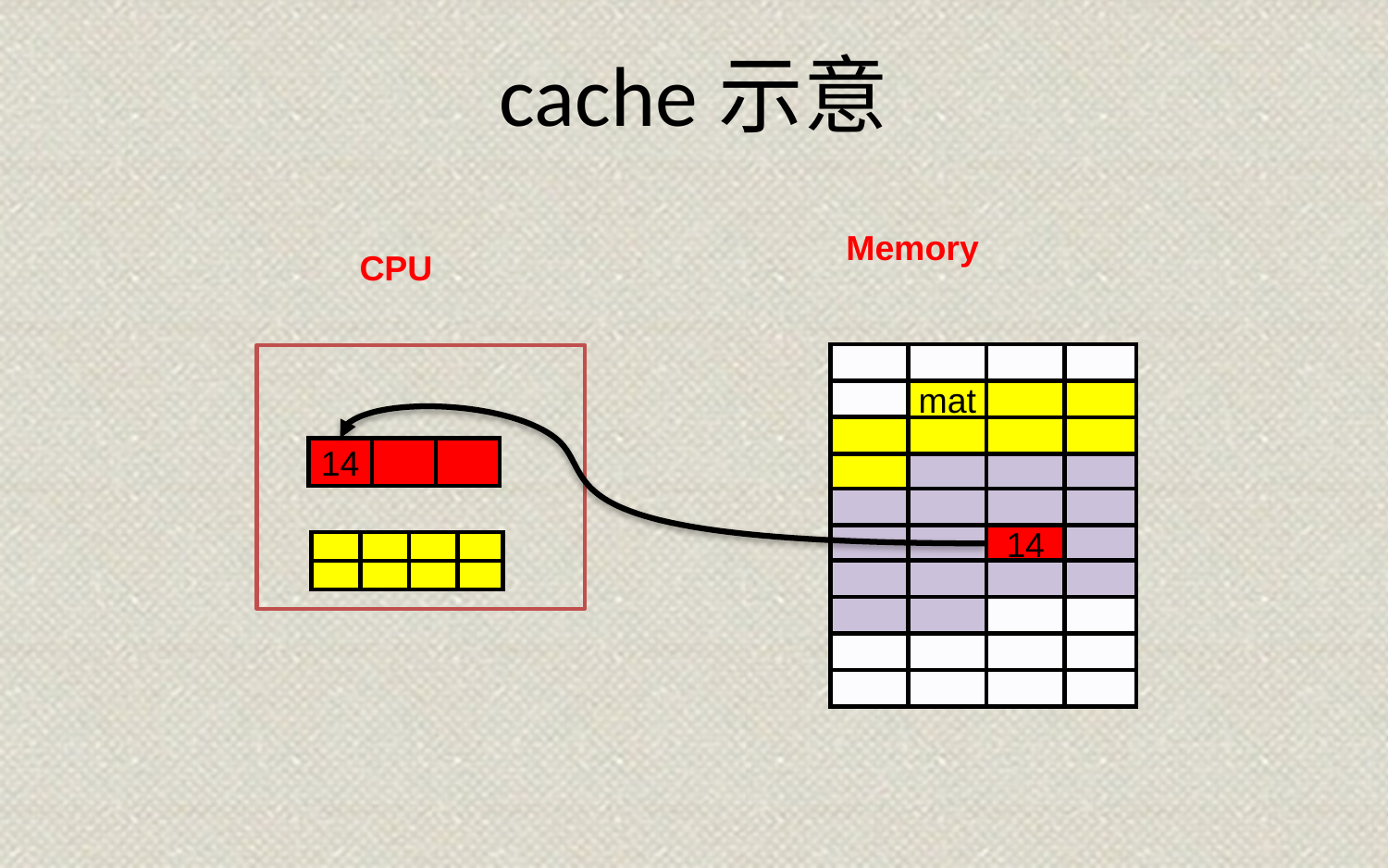

# cache示意
Memory
CPU

mat

14

14